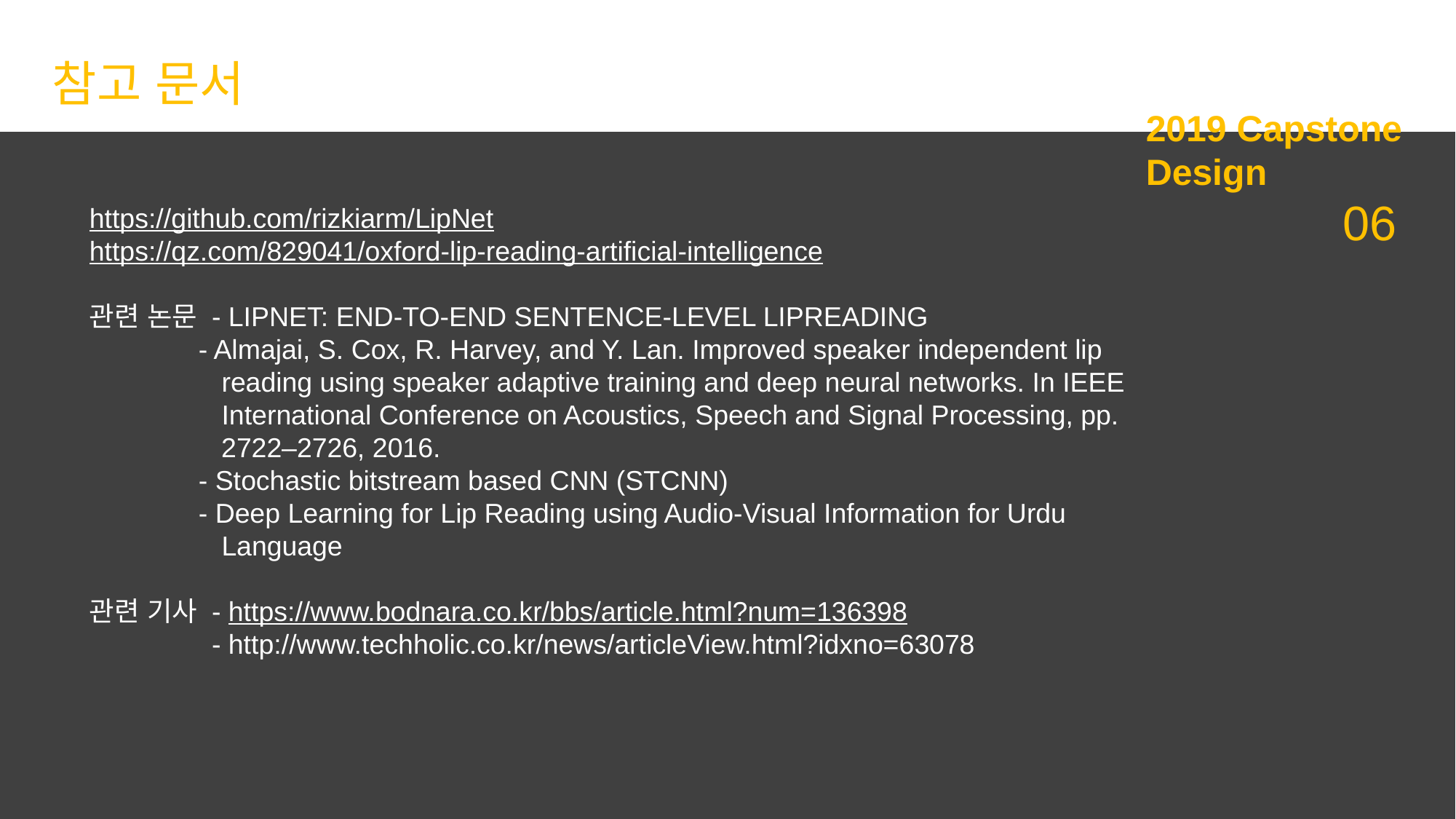

참고 문서
2019 Capstone Design

06
https://github.com/rizkiarm/LipNet
https://qz.com/829041/oxford-lip-reading-artificial-intelligence

관련 논문 - LIPNET: END-TO-END SENTENCE-LEVEL LIPREADING
	- Almajai, S. Cox, R. Harvey, and Y. Lan. Improved speaker independent lip
          	   reading using speaker adaptive training and deep neural networks. In IEEE
	   International Conference on Acoustics, Speech and Signal Processing, pp.  	   	   2722–2726, 2016.
	- Stochastic bitstream based CNN (STCNN)
	- Deep Learning for Lip Reading using Audio-Visual Information for Urdu
	   Language

관련 기사 - https://www.bodnara.co.kr/bbs/article.html?num=136398
                - http://www.techholic.co.kr/news/articleView.html?idxno=63078